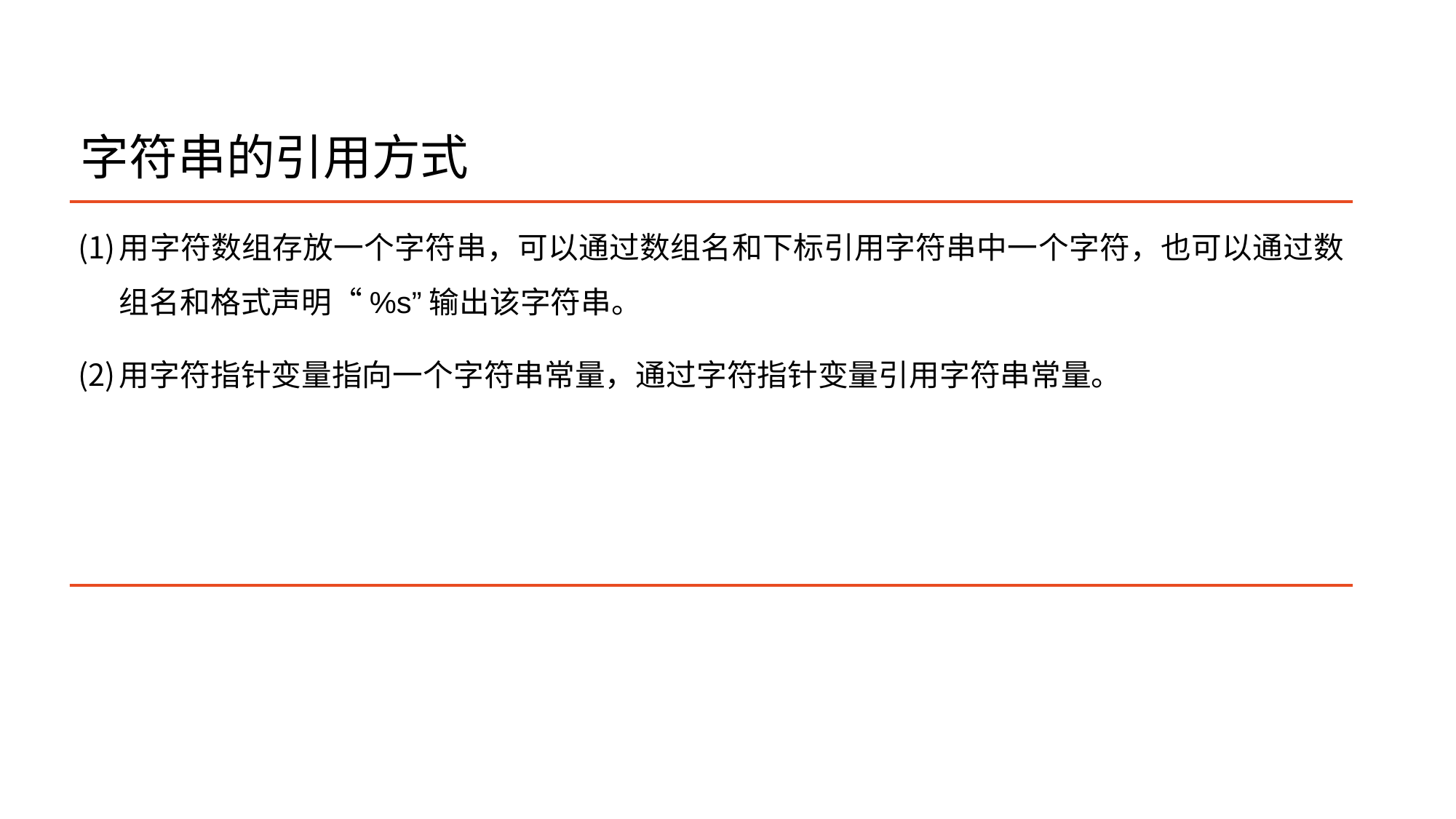

# 字符串的引用方式
用字符数组存放一个字符串，可以通过数组名和下标引用字符串中一个字符，也可以通过数组名和格式声明“%s”输出该字符串。
用字符指针变量指向一个字符串常量，通过字符指针变量引用字符串常量。